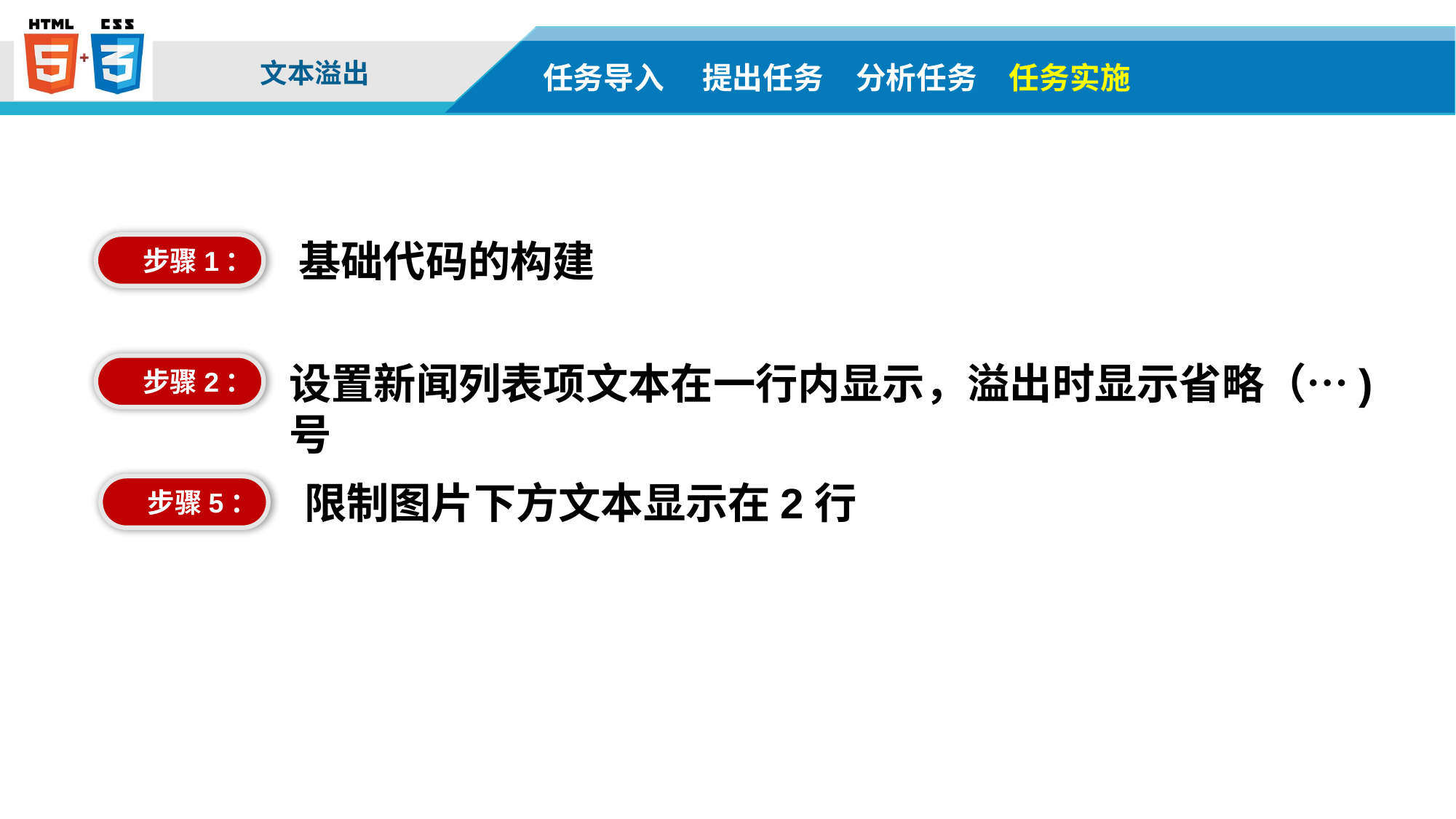

任务导入
提出任务
分析任务
任务实施
基础代码的构建

步骤1：
设置新闻列表项文本在一行内显示，溢出时显示省略（…)号

步骤2：
限制图片下方文本显示在2行

步骤5：